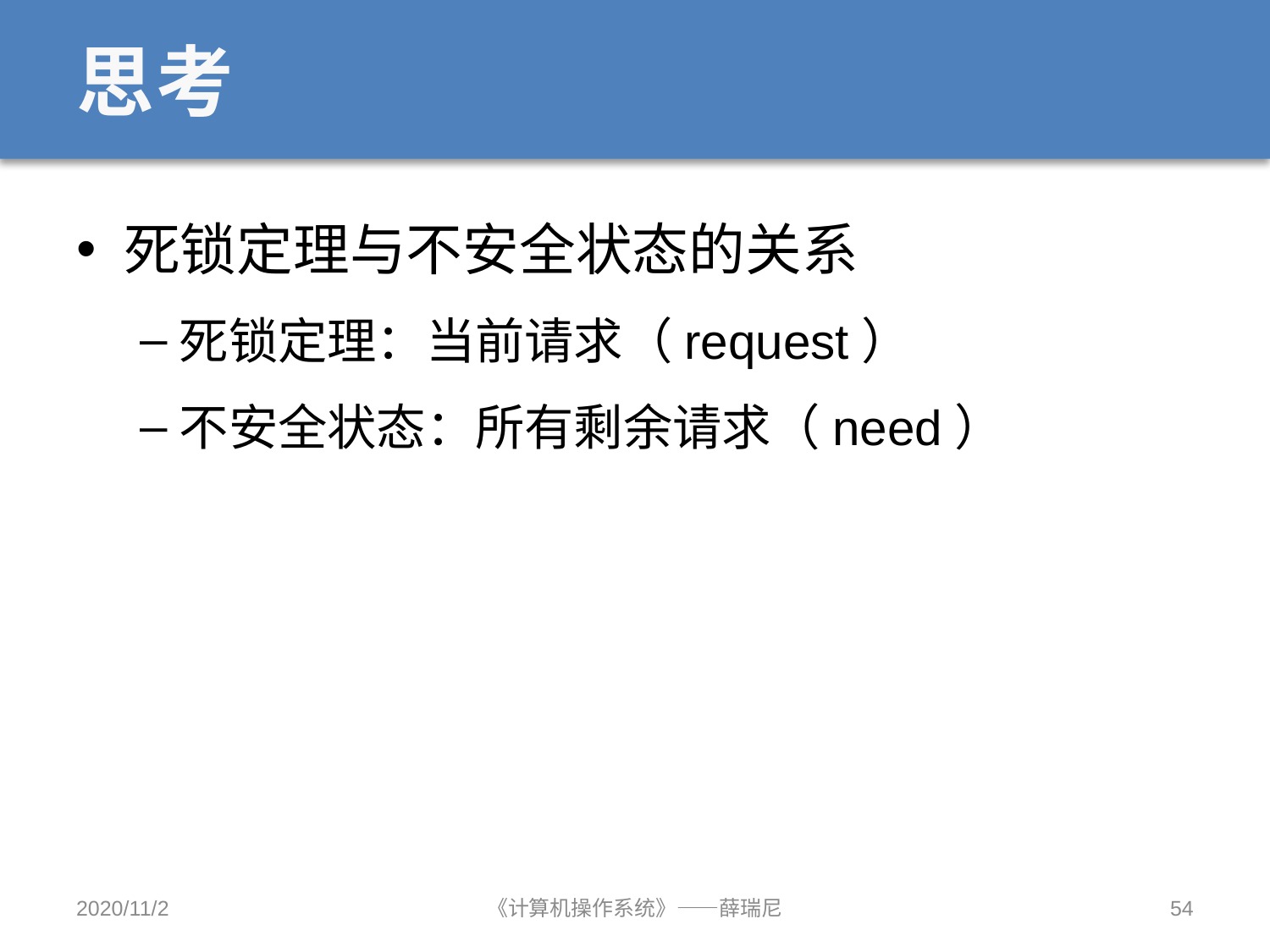

# 思考
死锁定理与不安全状态的关系
死锁定理：当前请求（request）
不安全状态：所有剩余请求（need）
2020/11/2
《计算机操作系统》——薛瑞尼
54